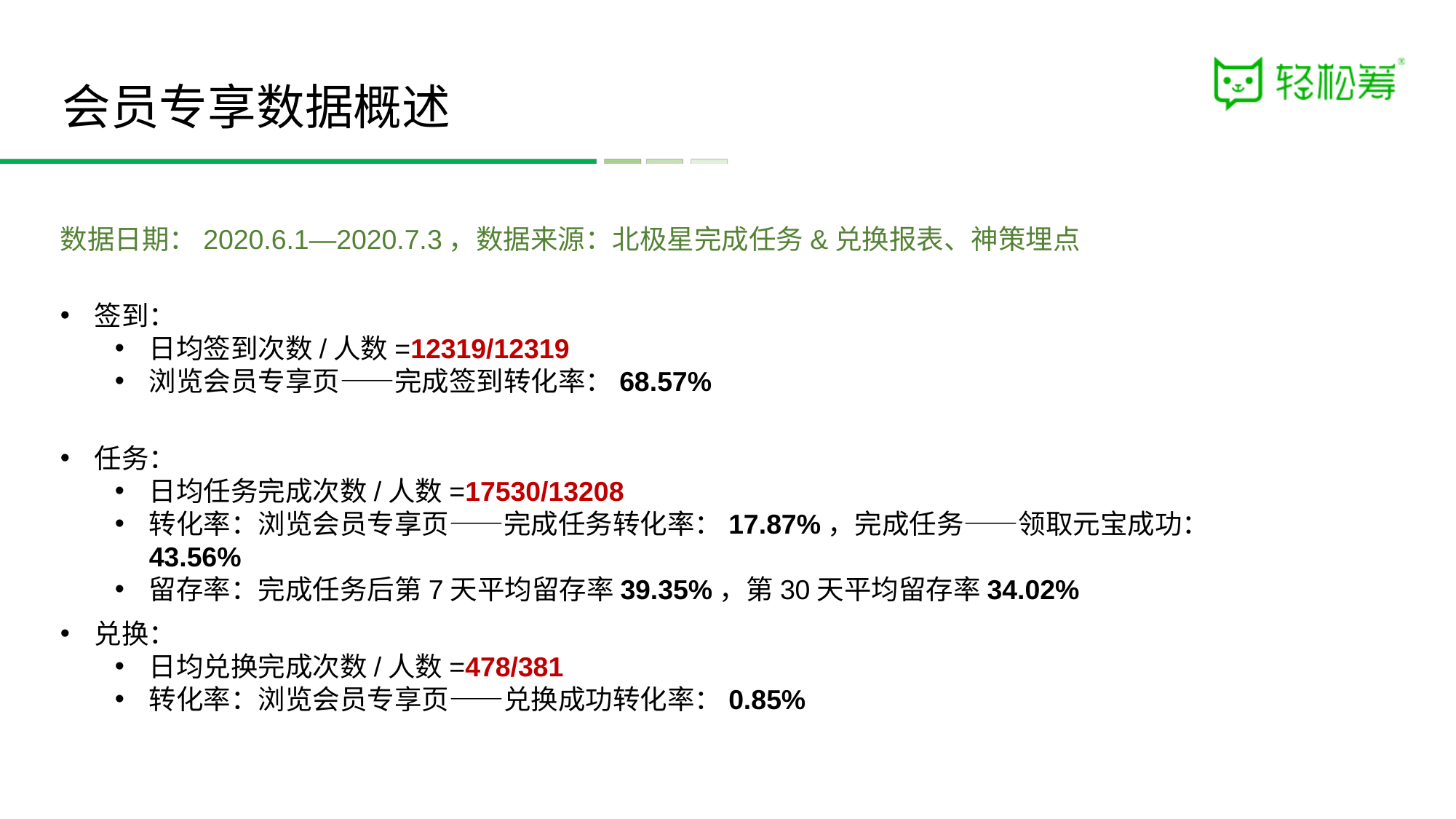

会员专享数据概述
数据日期：2020.6.1—2020.7.3，数据来源：北极星完成任务&兑换报表、神策埋点
签到：
日均签到次数/人数=12319/12319
浏览会员专享页——完成签到转化率：68.57%
任务：
日均任务完成次数/人数=17530/13208
转化率：浏览会员专享页——完成任务转化率：17.87%，完成任务——领取元宝成功：43.56%
留存率：完成任务后第7天平均留存率39.35%，第30天平均留存率34.02%
兑换：
日均兑换完成次数/人数=478/381
转化率：浏览会员专享页——兑换成功转化率：0.85%